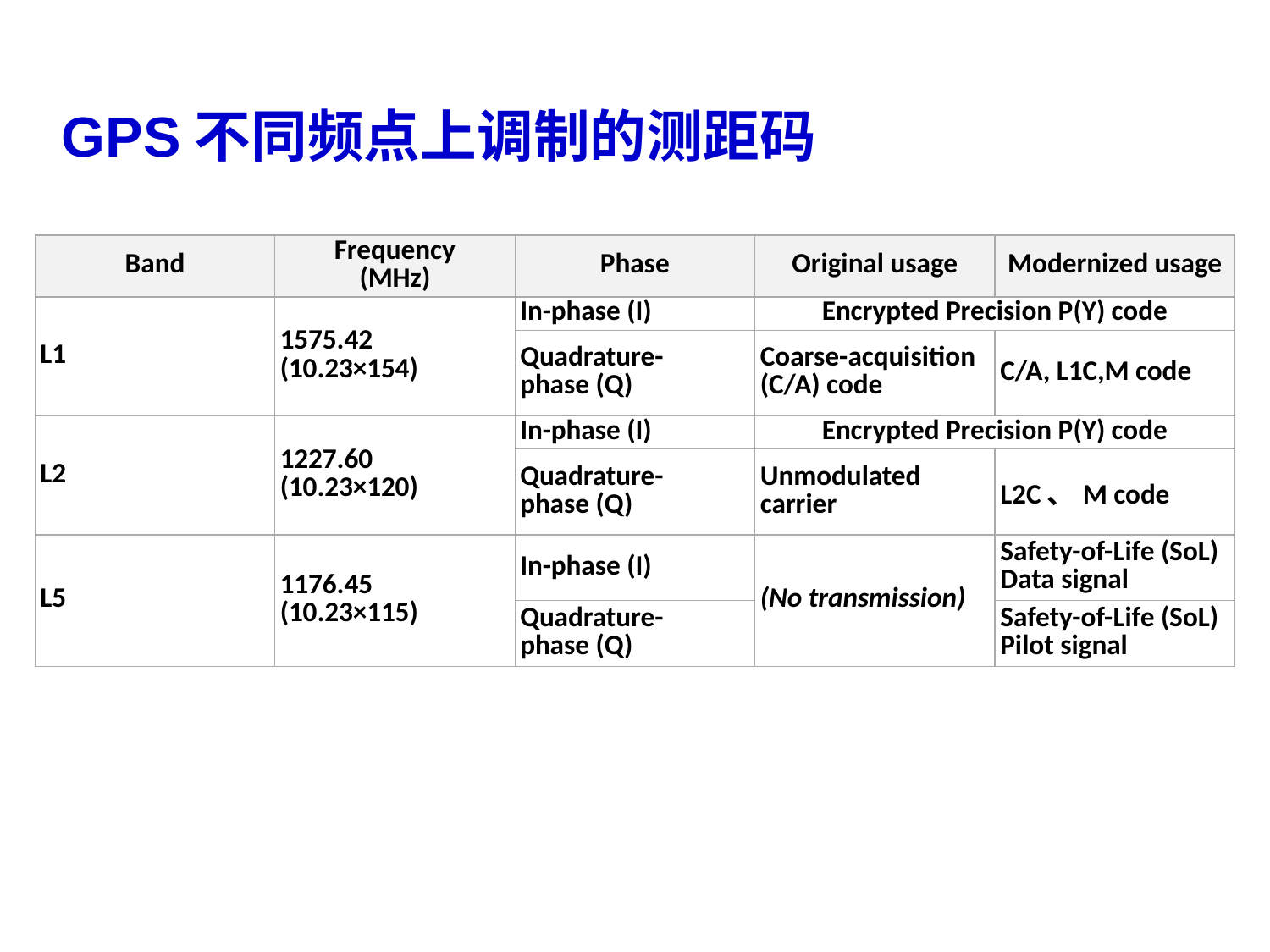

GPS不同频点上调制的测距码
| Band | Frequency (MHz) | Phase | Original usage | Modernized usage |
| --- | --- | --- | --- | --- |
| L1 | 1575.42 (10.23×154) | In-phase (I) | Encrypted Precision P(Y) code |  |
|  |  | Quadrature- phase (Q) | Coarse-acquisition (C/A) code | C/A, L1C,M code |
| L2 | 1227.60 (10.23×120) | In-phase (I) | Encrypted Precision P(Y) code |  |
|  |  | Quadrature- phase (Q) | Unmodulated carrier | L2C、M code |
| L5 | 1176.45 (10.23×115) | In-phase (I) | (No transmission) | Safety-of-Life (SoL) Data signal |
|  |  | Quadrature- phase (Q) |  | Safety-of-Life (SoL) Pilot signal |